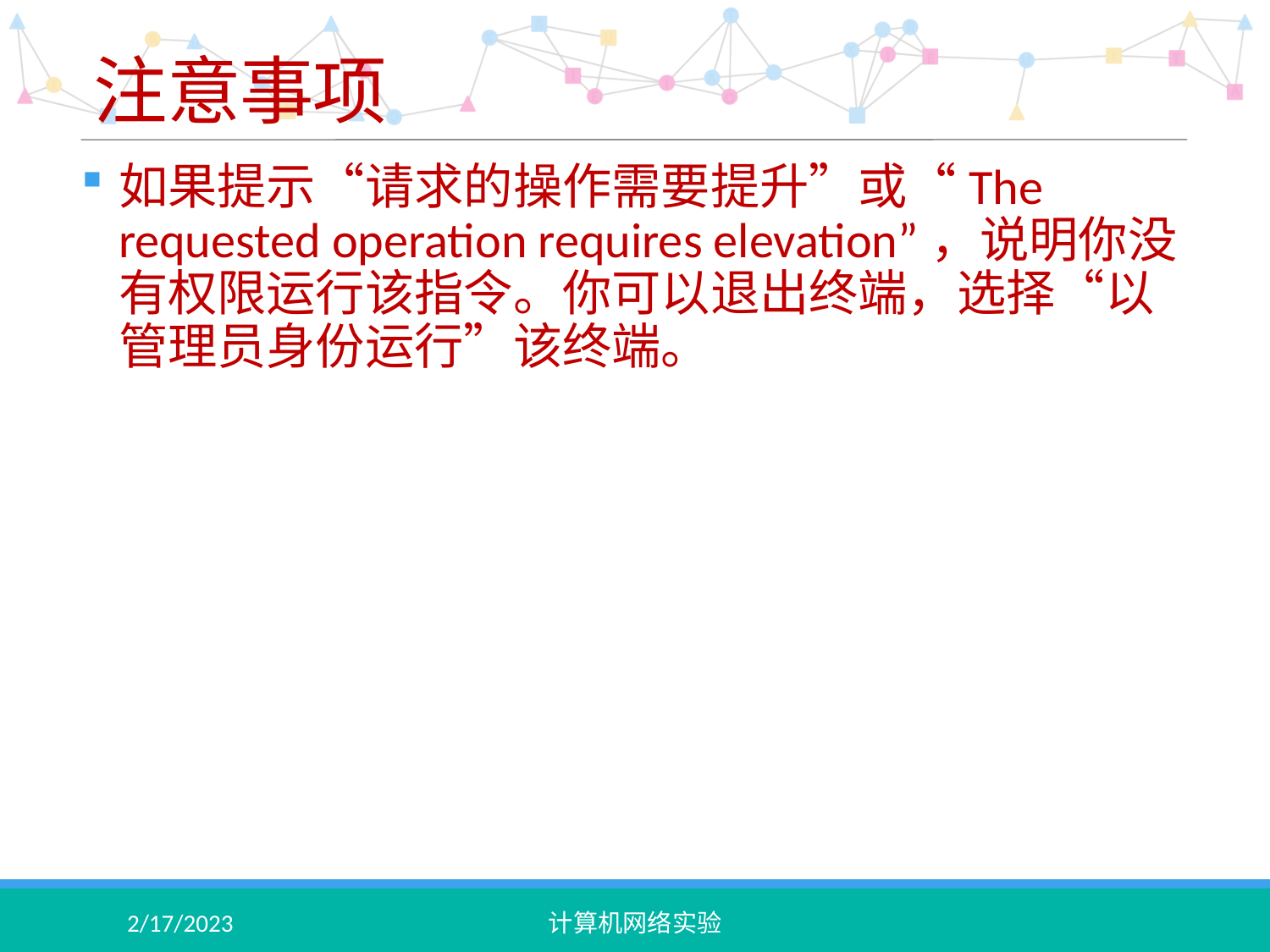

# 注意事项
如果提示“请求的操作需要提升”或“The requested operation requires elevation”，说明你没有权限运行该指令。你可以退出终端，选择“以管理员身份运行”该终端。

2/17/2023
计算机网络实验
6